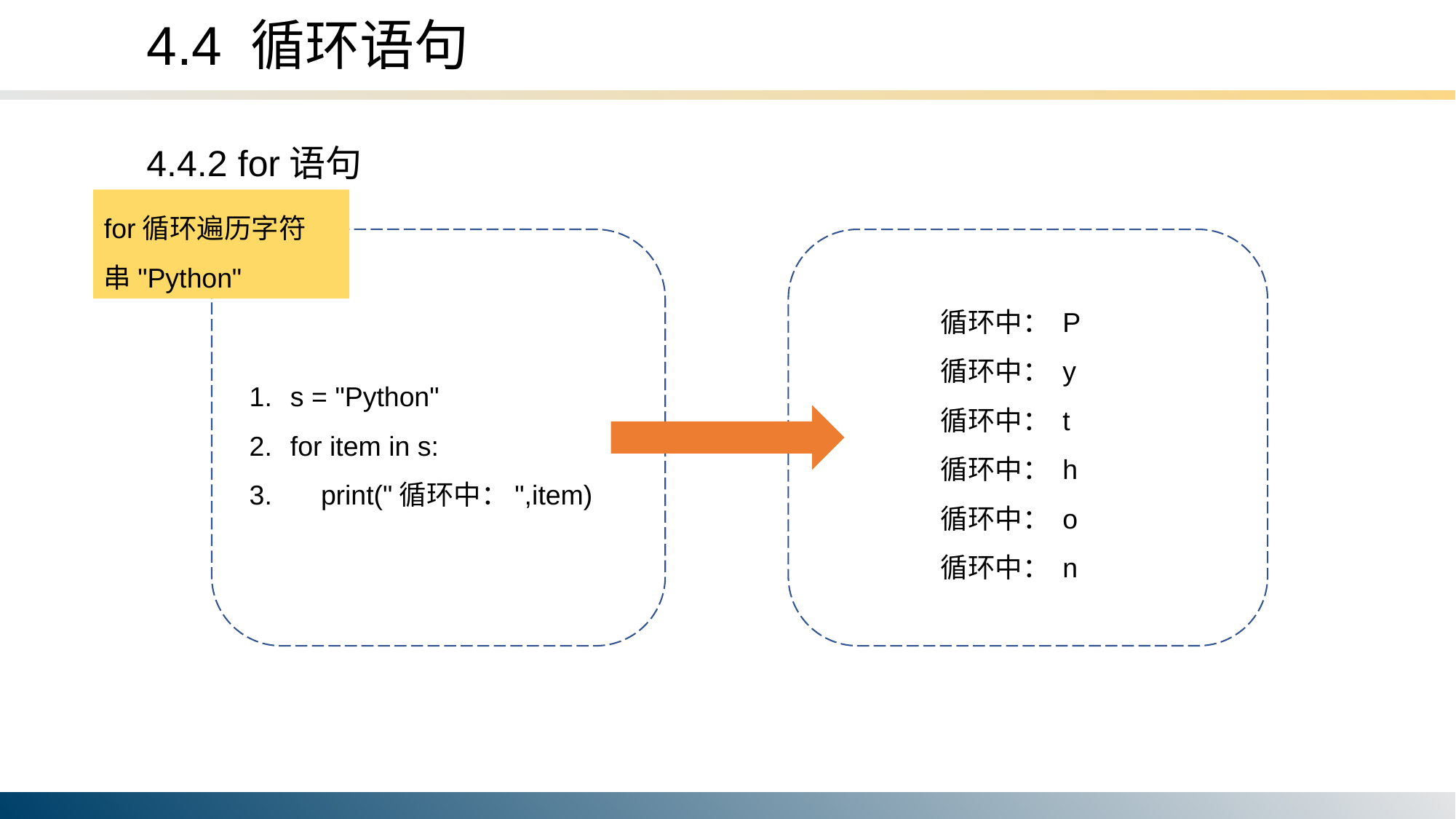

4.4 循环语句
4.4.2 for语句
for循环遍历字符串"Python"

循环中： P
循环中： y
循环中： t
循环中： h
循环中： o
循环中： n
s = "Python"
for item in s:
    print("循环中：",item)